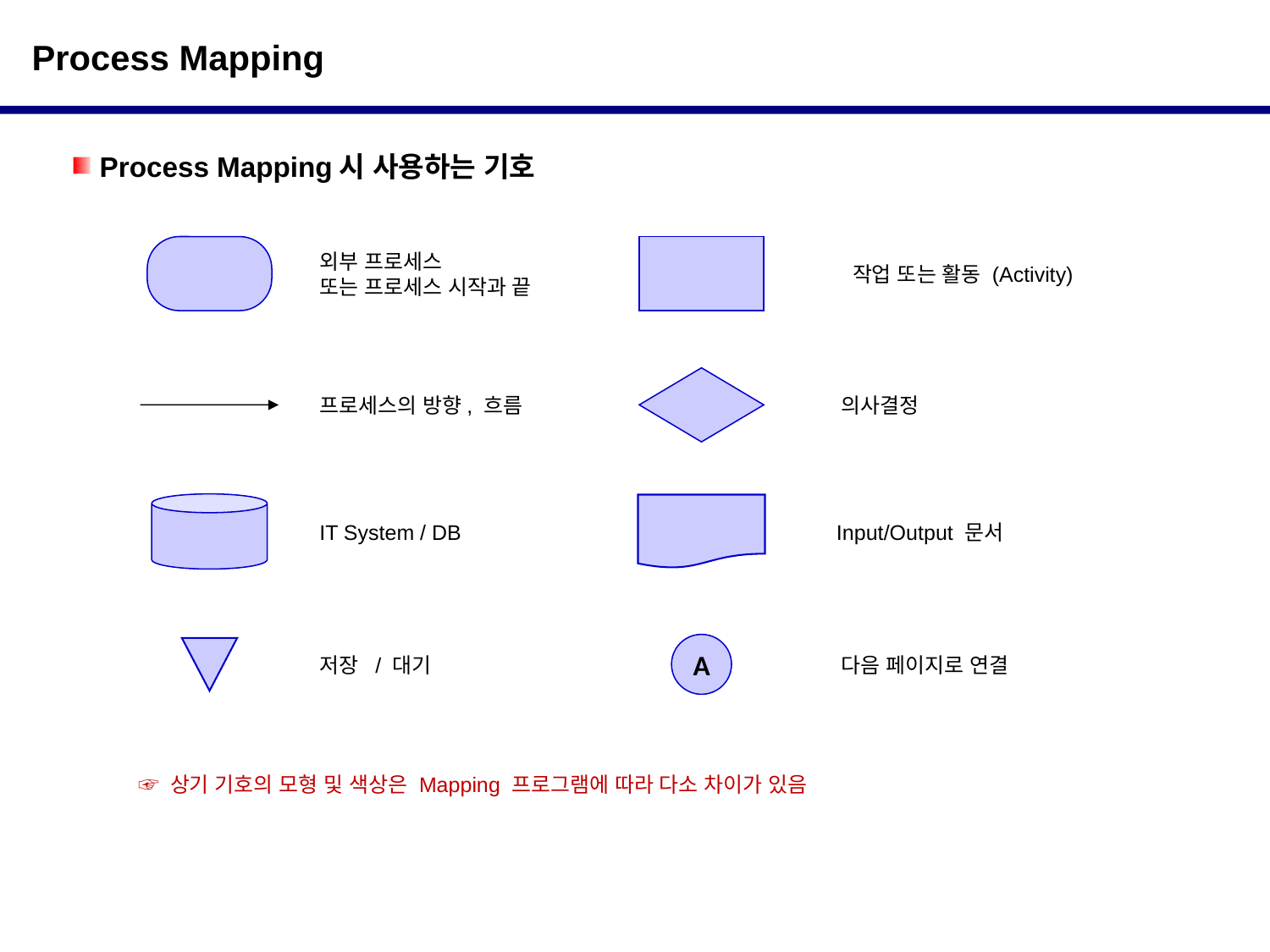

Process Mapping

 Process Mapping시 사용하는 기호

외부 프로세스
또는 프로세스 시작과 끝
작업 또는 활동 (Activity)

의사결정
프로세스의 방향, 흐름

IT System / DB
Input/Output 문서
A

다음 페이지로 연결
저장  / 대기
☞ 상기 기호의 모형 및 색상은 Mapping 프로그램에 따라 다소 차이가 있음